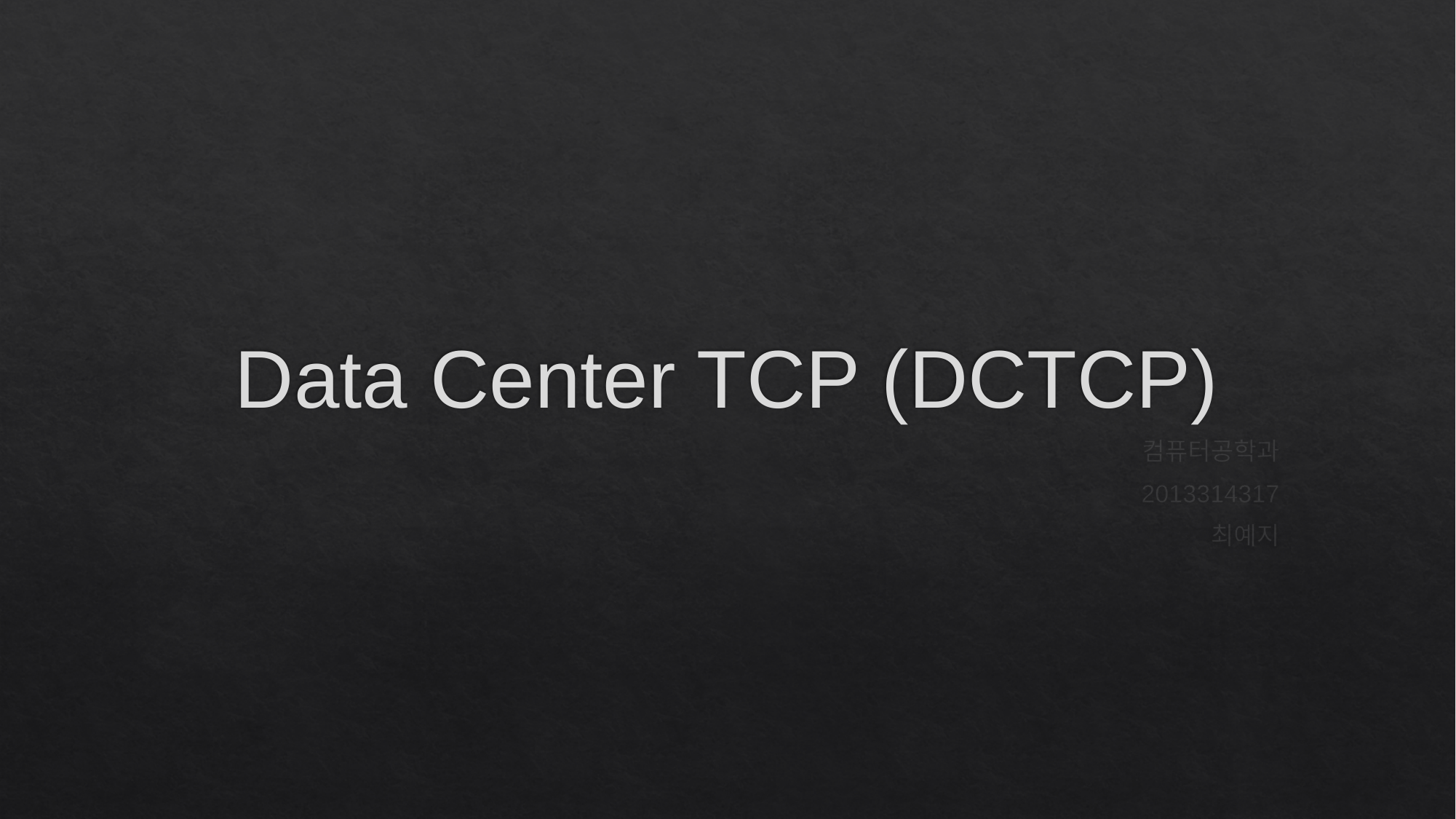

# Data Center TCP (DCTCP)
컴퓨터공학과
2013314317
최예지